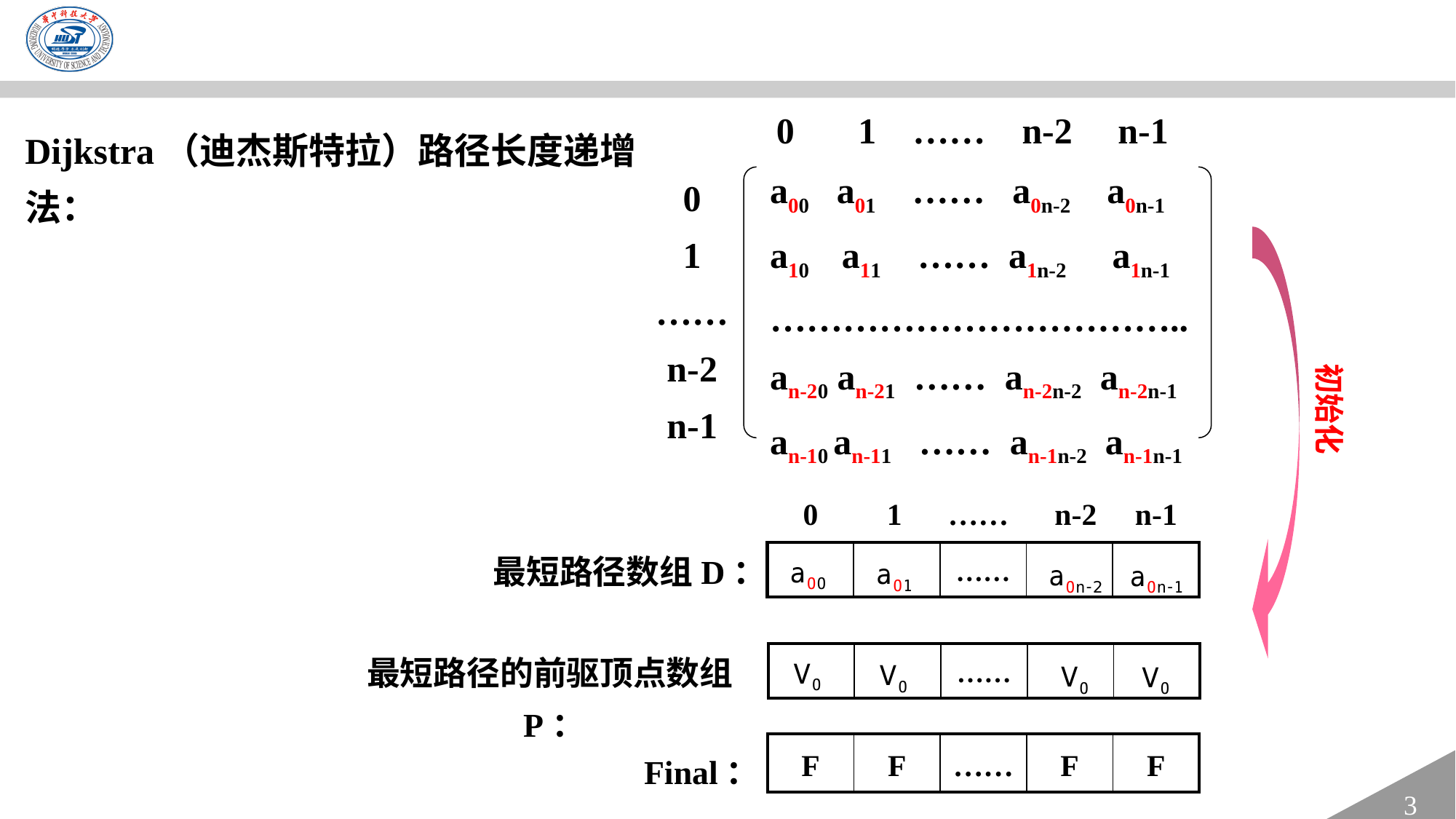

0       1    ……    n-2     n-1
Dijkstra（迪杰斯特拉）路径长度递增法：
a00   a01    ……   a0n-2    a0n-1
a10    a11    ……  a1n-2     a1n-1
……………………………..
an-20 an-21  ……  an-2n-2  an-2n-1
an-10 an-11   ……  an-1n-2  an-1n-1
0
1
……
n-2
n-1

初始化
   0         1      ……      n-2     n-1
最短路径数组D：
a00
a01
a0n-2
a0n-1
|  |  | …… |  |  |
| --- | --- | --- | --- | --- |
最短路径的前驱顶点数组P：
V0
V0
V0
V0
|  |  | …… |  |  |
| --- | --- | --- | --- | --- |
Final：
| F | F | …… | F | F |
| --- | --- | --- | --- | --- |